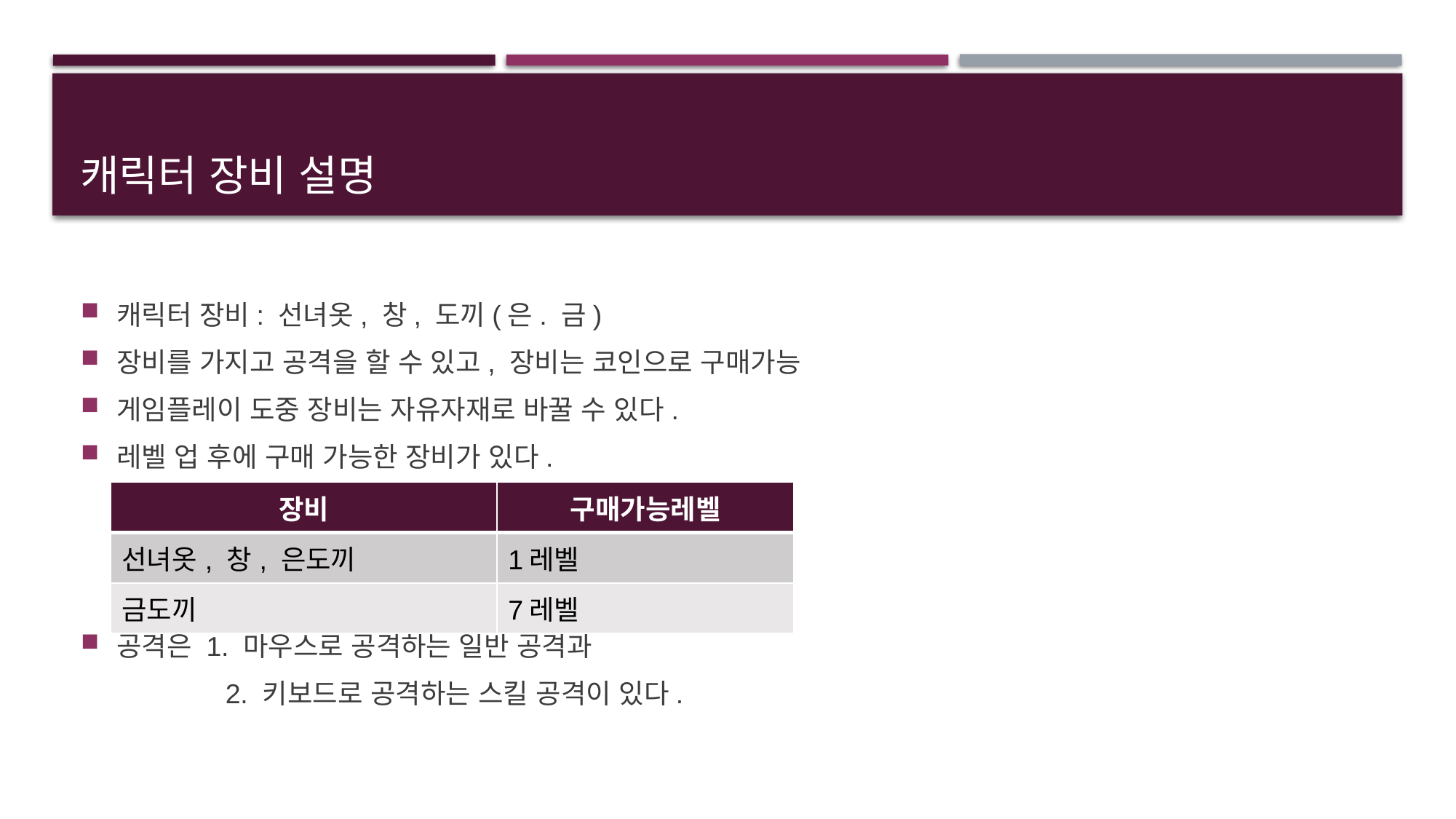

# 캐릭터 장비 설명
캐릭터 장비: 선녀옷, 창, 도끼(은. 금)
장비를 가지고 공격을 할 수 있고, 장비는 코인으로 구매가능
게임플레이 도중 장비는 자유자재로 바꿀 수 있다.
레벨 업 후에 구매 가능한 장비가 있다.

공격은 1. 마우스로 공격하는 일반 공격과
                   2. 키보드로 공격하는 스킬 공격이 있다.

| 장비 | 구매가능레벨 |
| --- | --- |
| 선녀옷, 창, 은도끼 | 1레벨 |
| 금도끼 | 7레벨 |